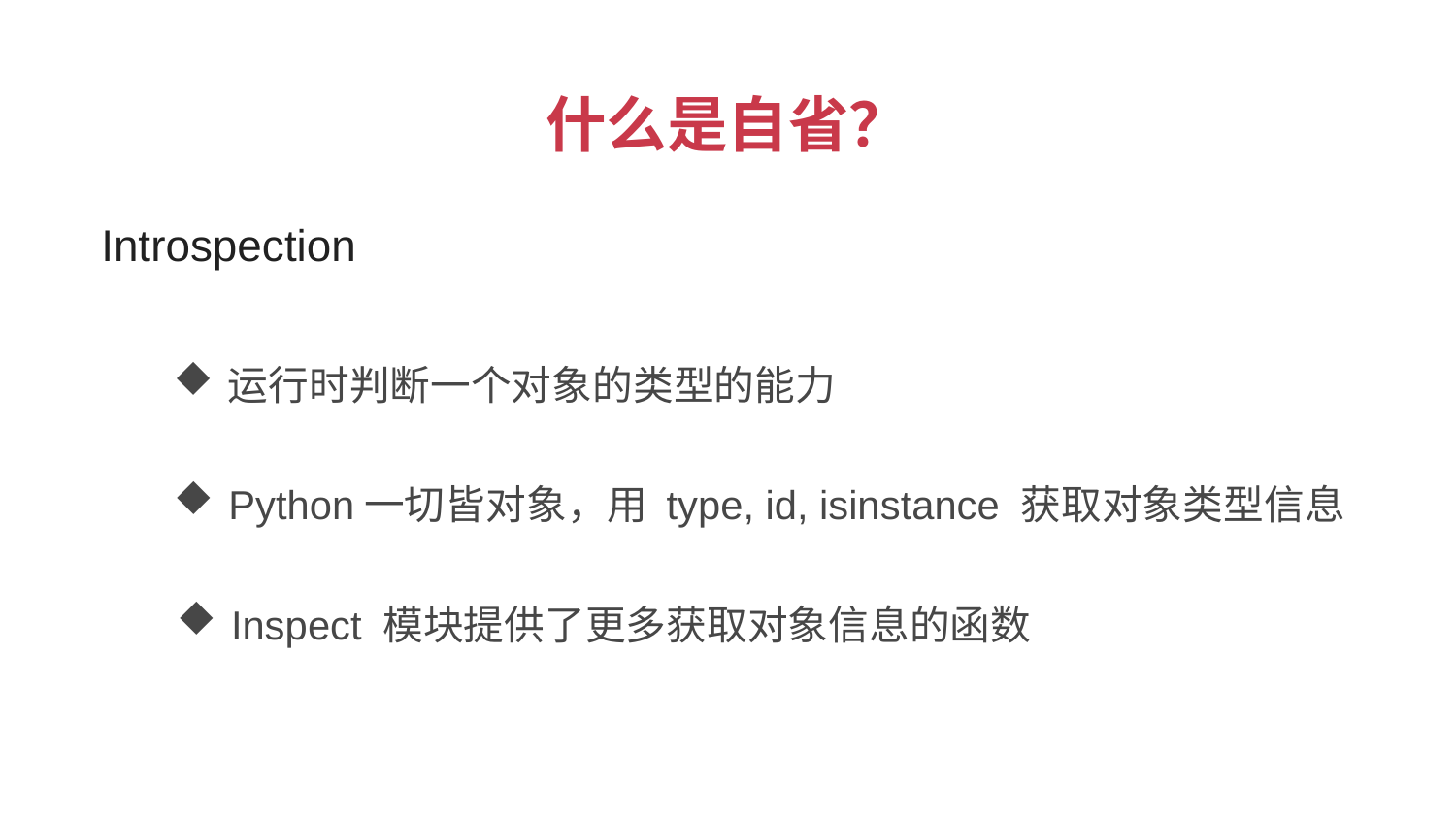

什么是自省？
 Introspection
运行时判断一个对象的类型的能力
Python一切皆对象，用 type, id, isinstance 获取对象类型信息
Inspect 模块提供了更多获取对象信息的函数